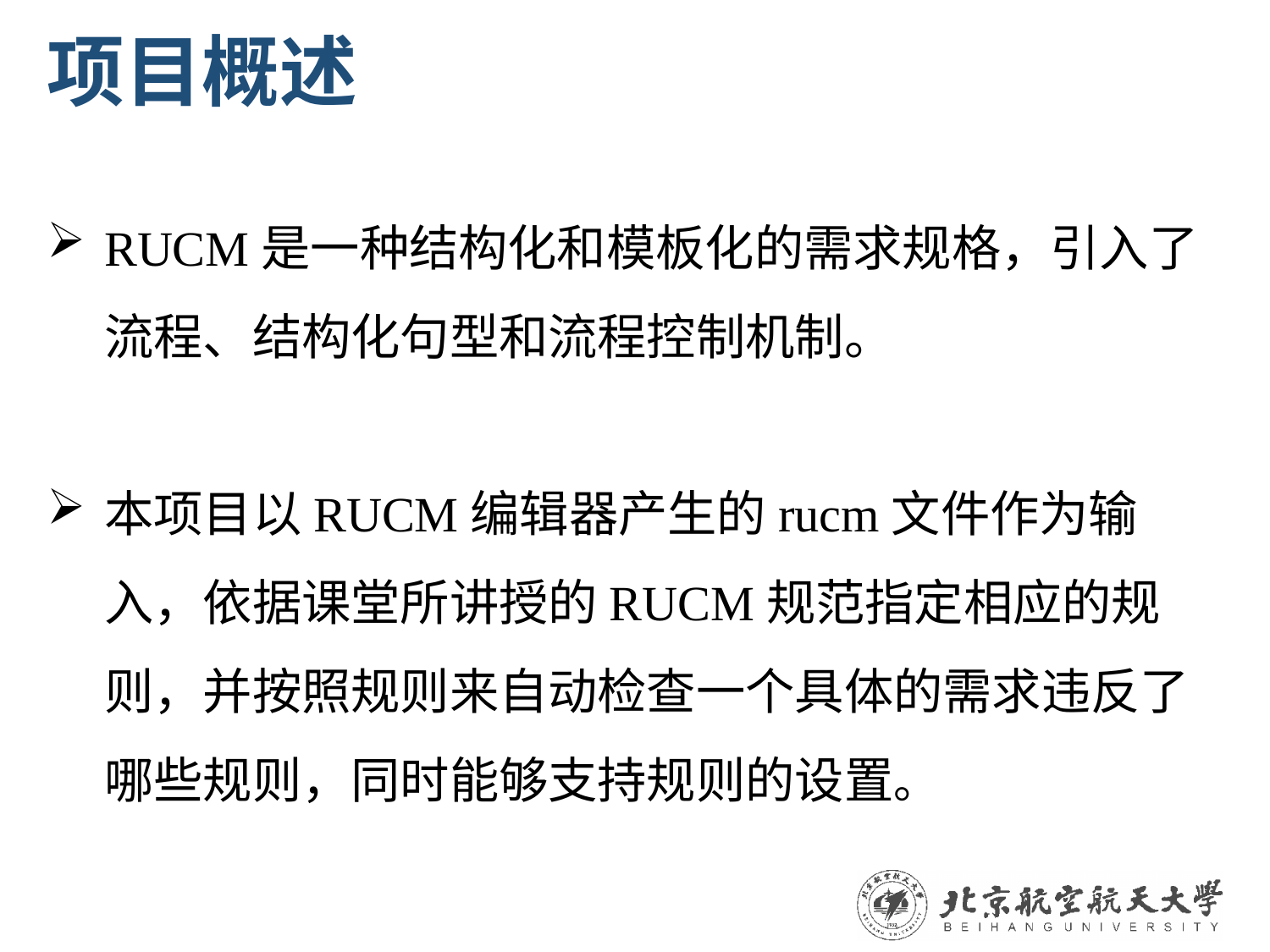

# 项目概述
RUCM是一种结构化和模板化的需求规格，引入了流程、结构化句型和流程控制机制。

本项目以RUCM编辑器产生的rucm文件作为输入，依据课堂所讲授的RUCM规范指定相应的规则，并按照规则来自动检查一个具体的需求违反了哪些规则，同时能够支持规则的设置。